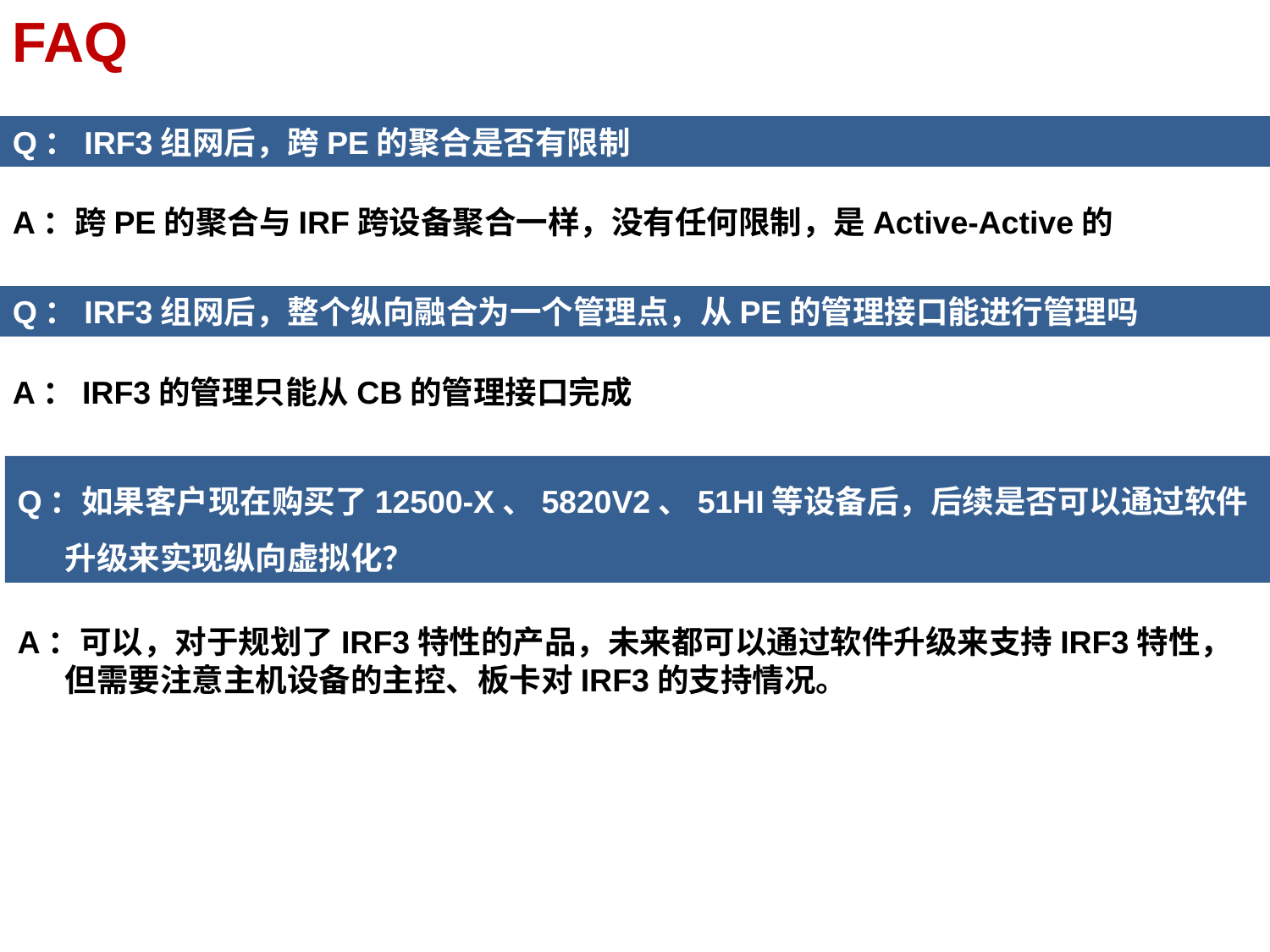

FAQ
Q：IRF3组网后，跨PE的聚合是否有限制
A：跨PE的聚合与IRF跨设备聚合一样，没有任何限制，是Active-Active的
Q：IRF3组网后，整个纵向融合为一个管理点，从PE的管理接口能进行管理吗
A：IRF3的管理只能从CB的管理接口完成
Q：如果客户现在购买了12500-X、5820V2、51HI等设备后，后续是否可以通过软件升级来实现纵向虚拟化？
A：可以，对于规划了IRF3特性的产品，未来都可以通过软件升级来支持IRF3特性，但需要注意主机设备的主控、板卡对IRF3的支持情况。